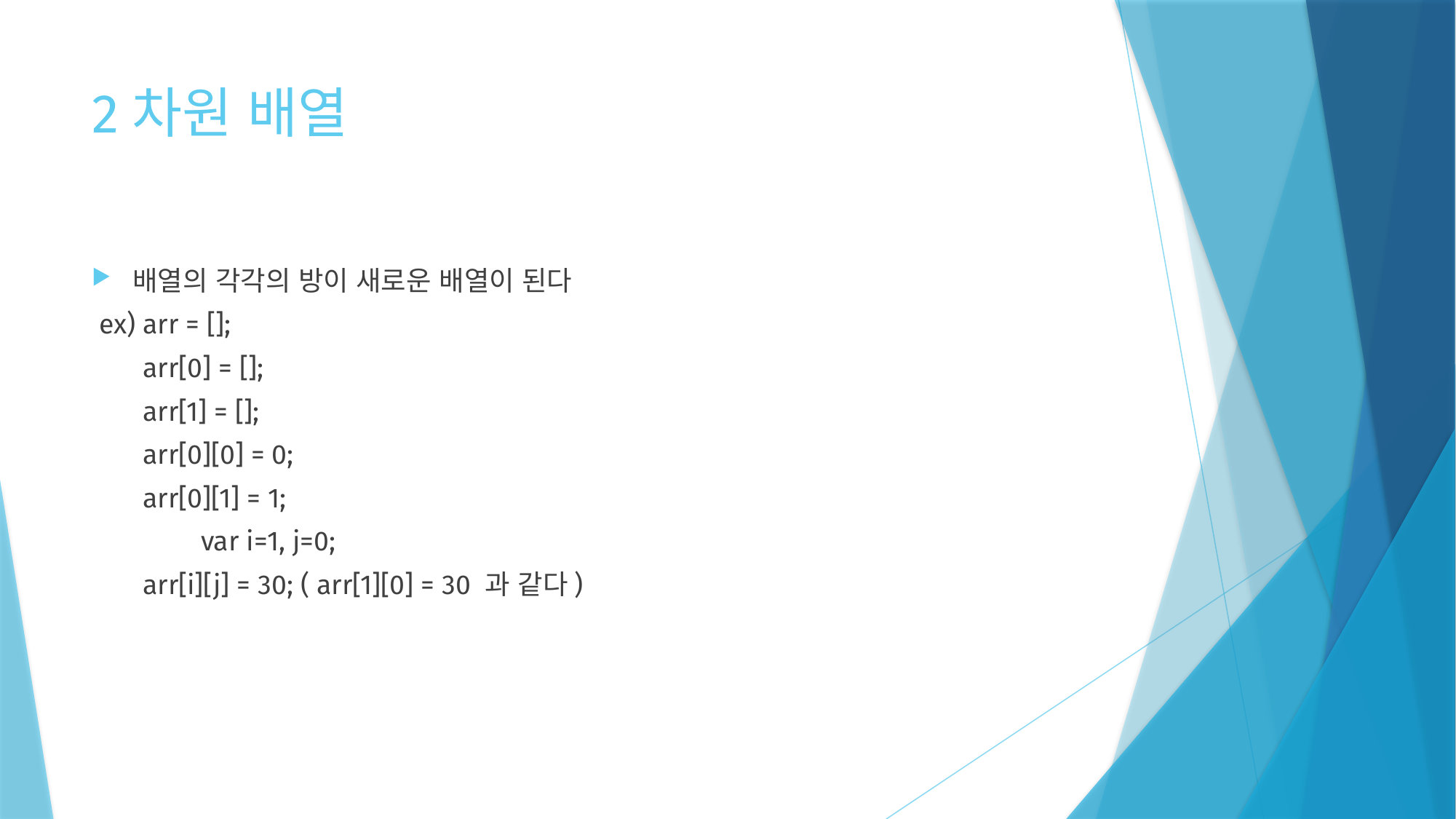

# 2차원 배열
배열의 각각의 방이 새로운 배열이 된다
 ex) arr = [];
       arr[0] = [];
       arr[1] = [];
       arr[0][0] = 0;
       arr[0][1] = 1;
	var i=1, j=0;
       arr[i][j] = 30; ( arr[1][0] = 30 과 같다)